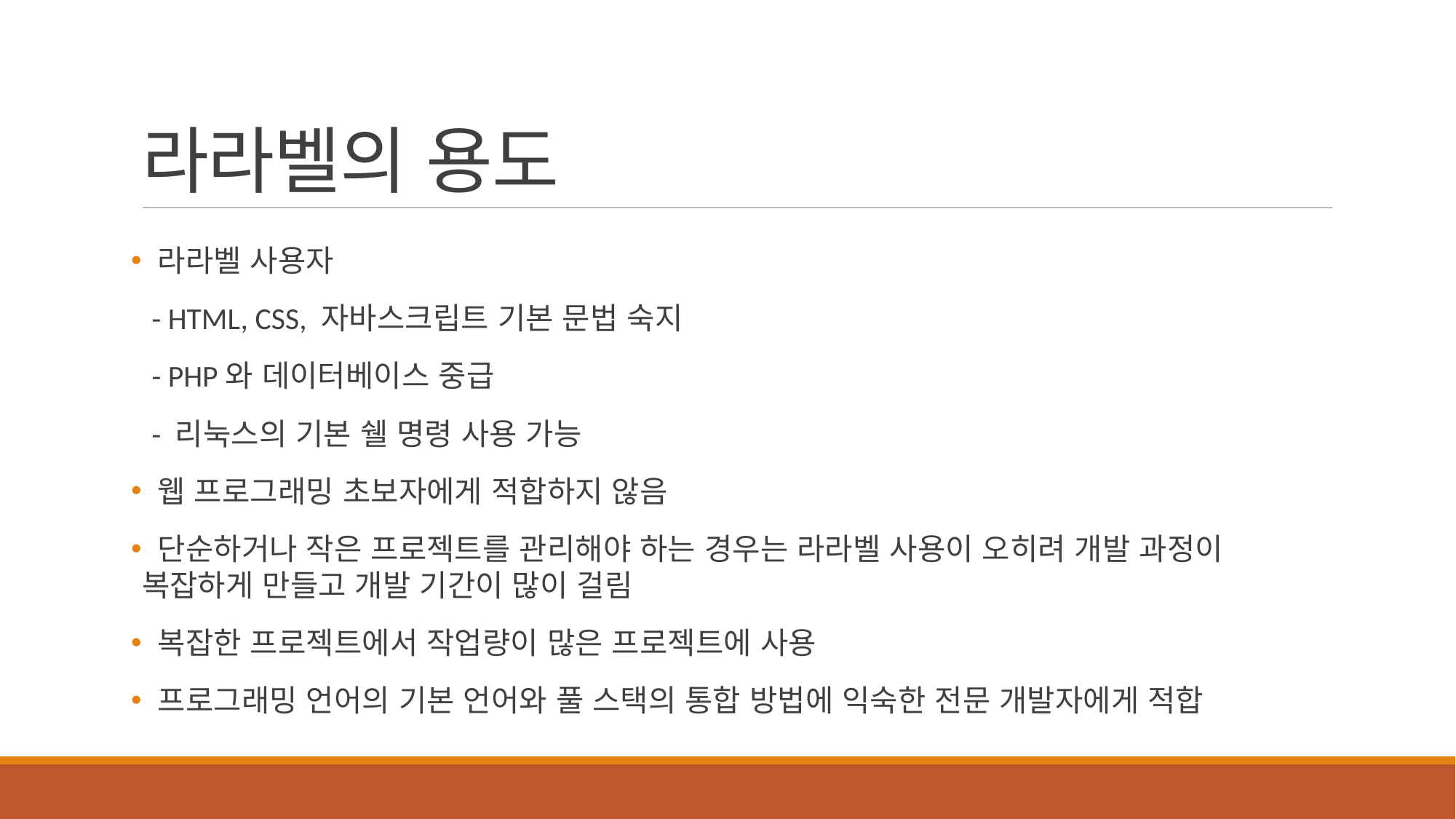

# 라라벨의 용도
 라라벨 사용자
   - HTML, CSS, 자바스크립트 기본 문법 숙지
   - PHP와 데이터베이스 중급
   - 리눅스의 기본 쉘 명령 사용 가능
 웹 프로그래밍 초보자에게 적합하지 않음
 단순하거나 작은 프로젝트를 관리해야 하는 경우는 라라벨 사용이 오히려 개발 과정이 복잡하게 만들고 개발 기간이 많이 걸림
 복잡한 프로젝트에서 작업량이 많은 프로젝트에 사용
 프로그래밍 언어의 기본 언어와 풀 스택의 통합 방법에 익숙한 전문 개발자에게 적합